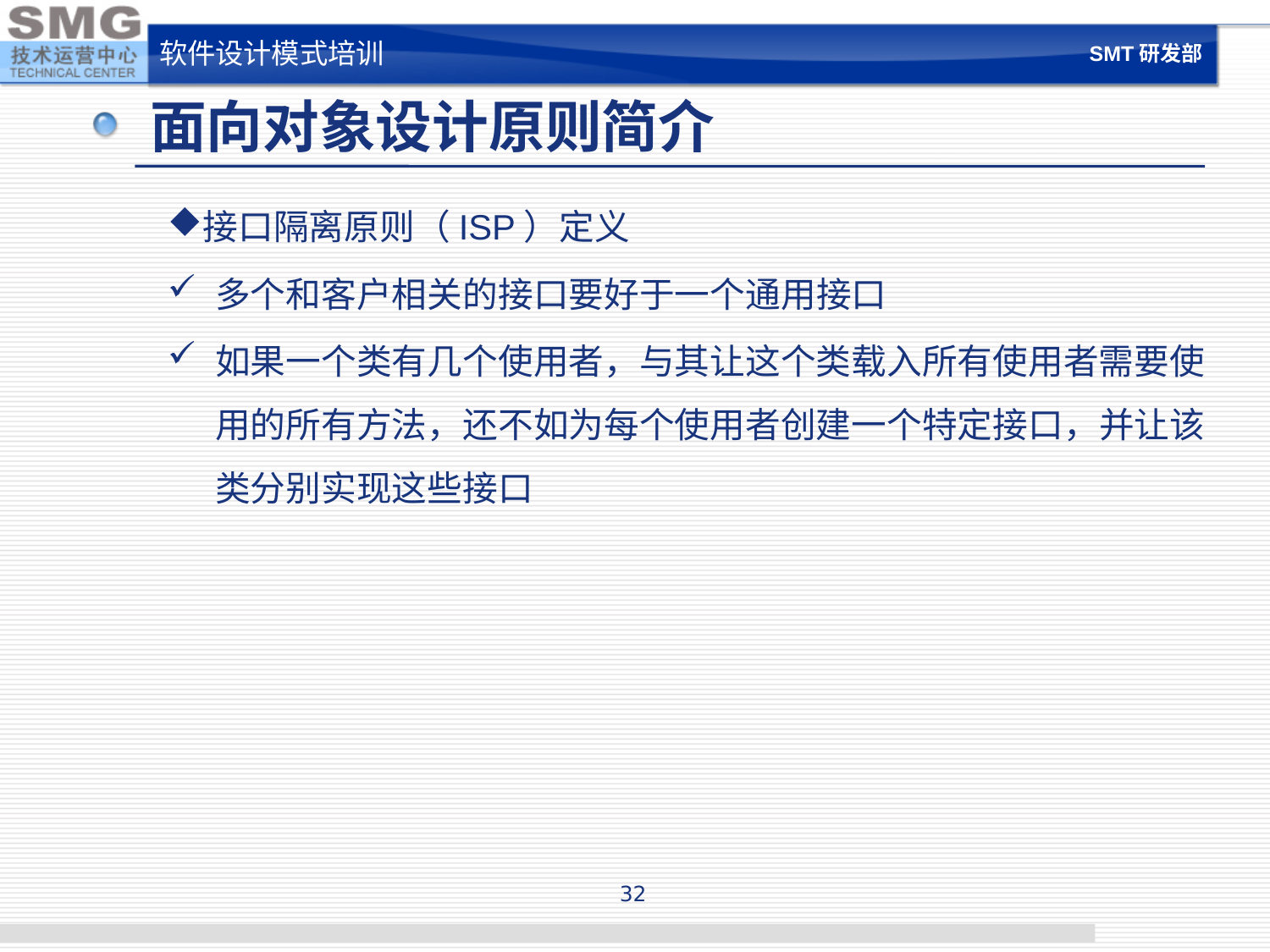

SMT研发部
软件设计模式培训
# 面向对象设计原则简介
接口隔离原则（ISP）定义
多个和客户相关的接口要好于一个通用接口
如果一个类有几个使用者，与其让这个类载入所有使用者需要使用的所有方法，还不如为每个使用者创建一个特定接口，并让该类分别实现这些接口

32